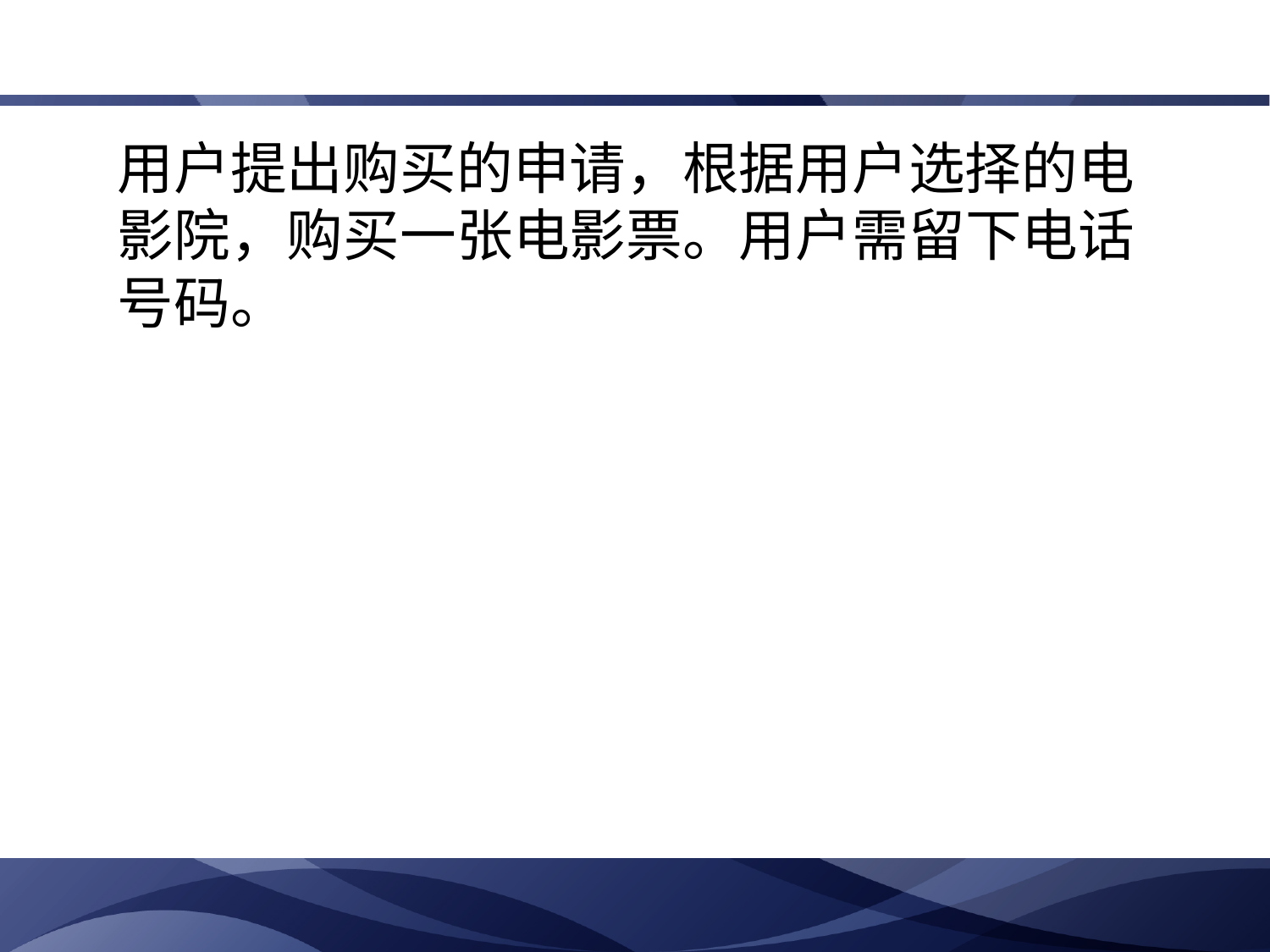

用户提出购买的申请，根据用户选择的电影院，购买一张电影票。用户需留下电话号码。